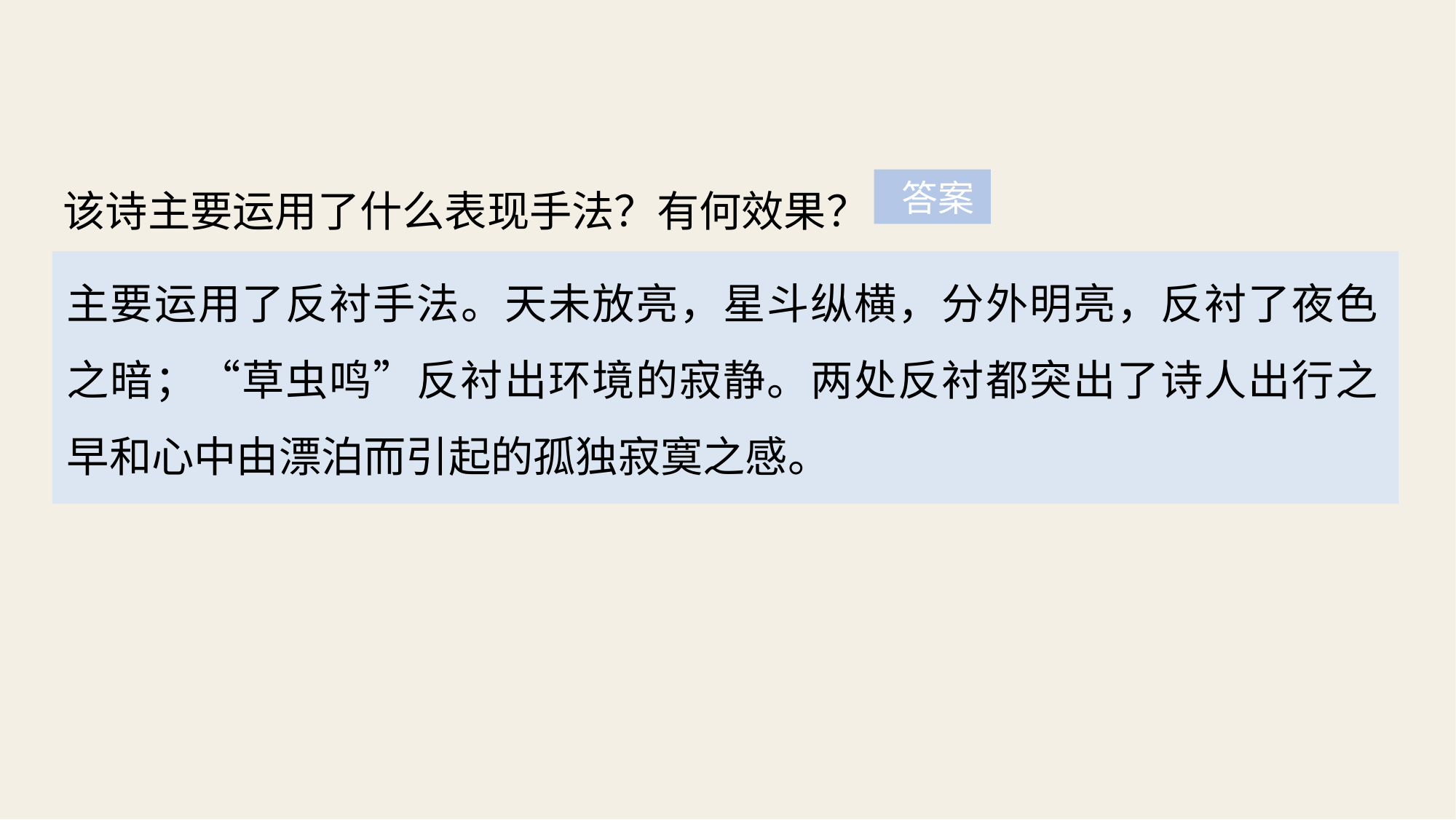

该诗主要运用了什么表现手法？有何效果？
 答案
主要运用了反衬手法。天未放亮，星斗纵横，分外明亮，反衬了夜色之暗；“草虫鸣”反衬出环境的寂静。两处反衬都突出了诗人出行之早和心中由漂泊而引起的孤独寂寞之感。